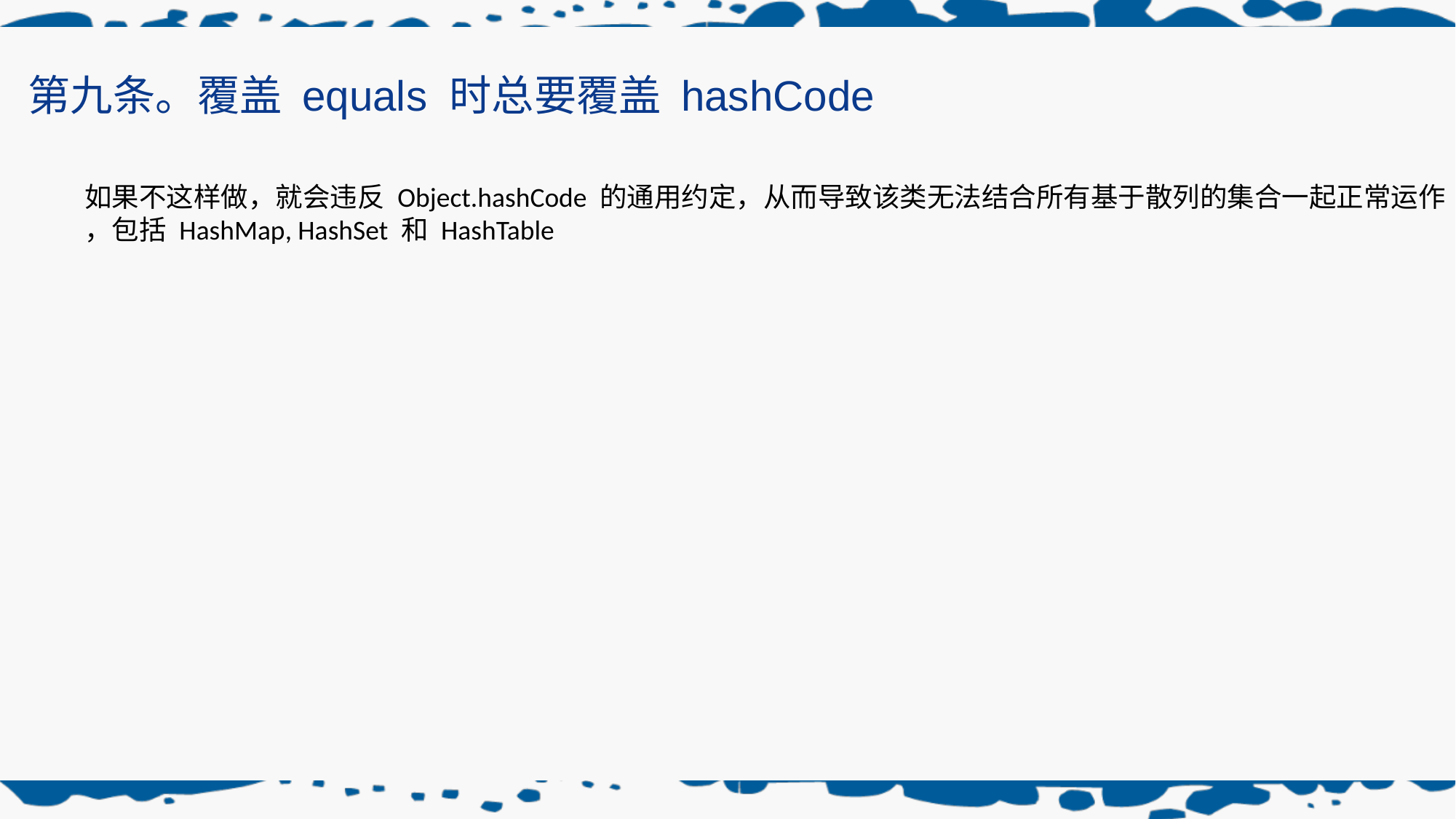

第九条。覆盖 equals 时总要覆盖 hashCode
如果不这样做，就会违反 Object.hashCode 的通用约定，从而导致该类无法结合所有基于散列的集合一起正常运作
，包括 HashMap, HashSet 和 HashTable